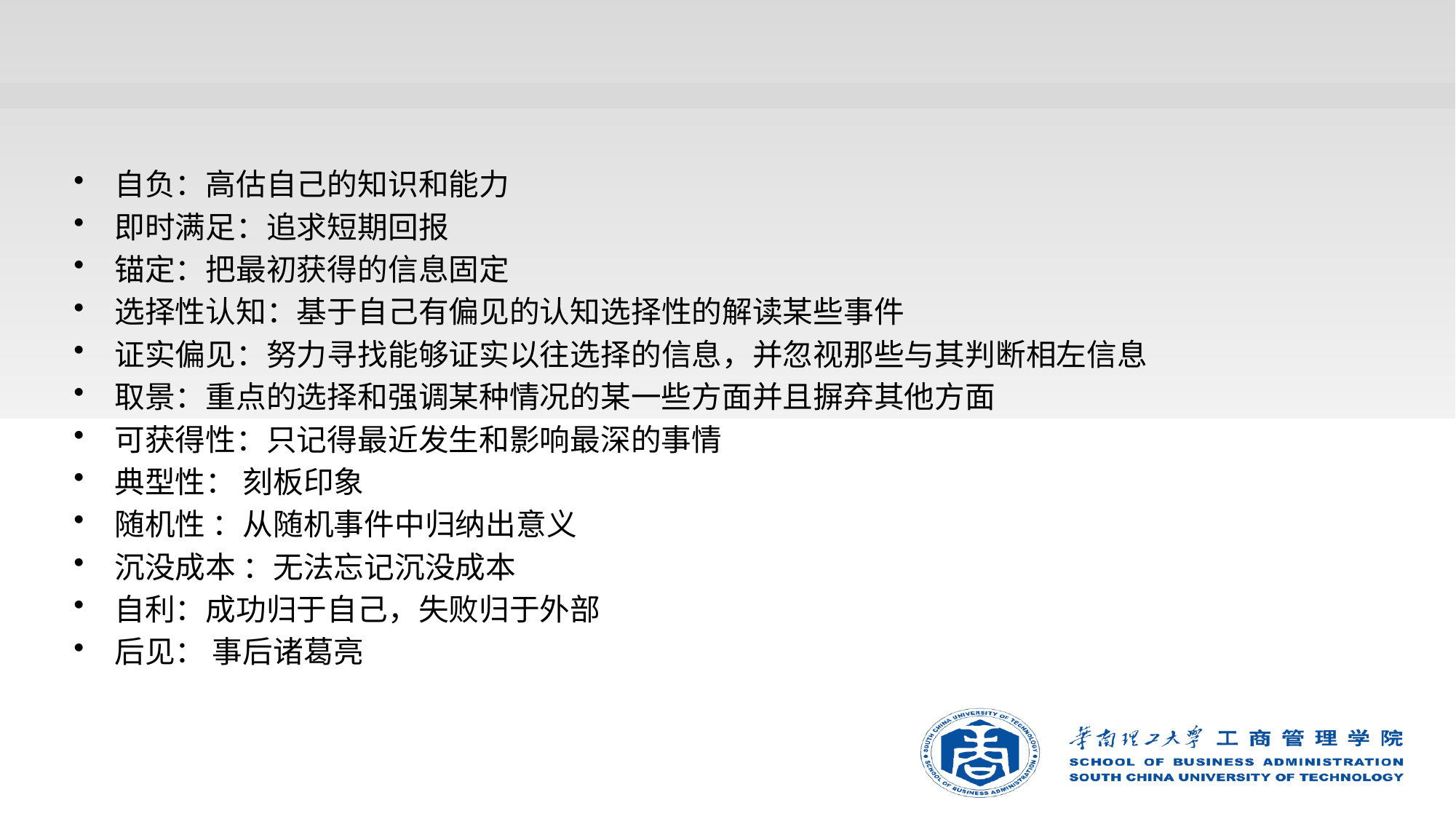

#
自负：高估自己的知识和能力
即时满足：追求短期回报
锚定：把最初获得的信息固定
选择性认知：基于自己有偏见的认知选择性的解读某些事件
证实偏见：努力寻找能够证实以往选择的信息，并忽视那些与其判断相左信息
取景：重点的选择和强调某种情况的某一些方面并且摒弃其他方面
可获得性：只记得最近发生和影响最深的事情
典型性： 刻板印象
随机性 ：从随机事件中归纳出意义
沉没成本 ：无法忘记沉没成本
自利：成功归于自己，失败归于外部
后见： 事后诸葛亮